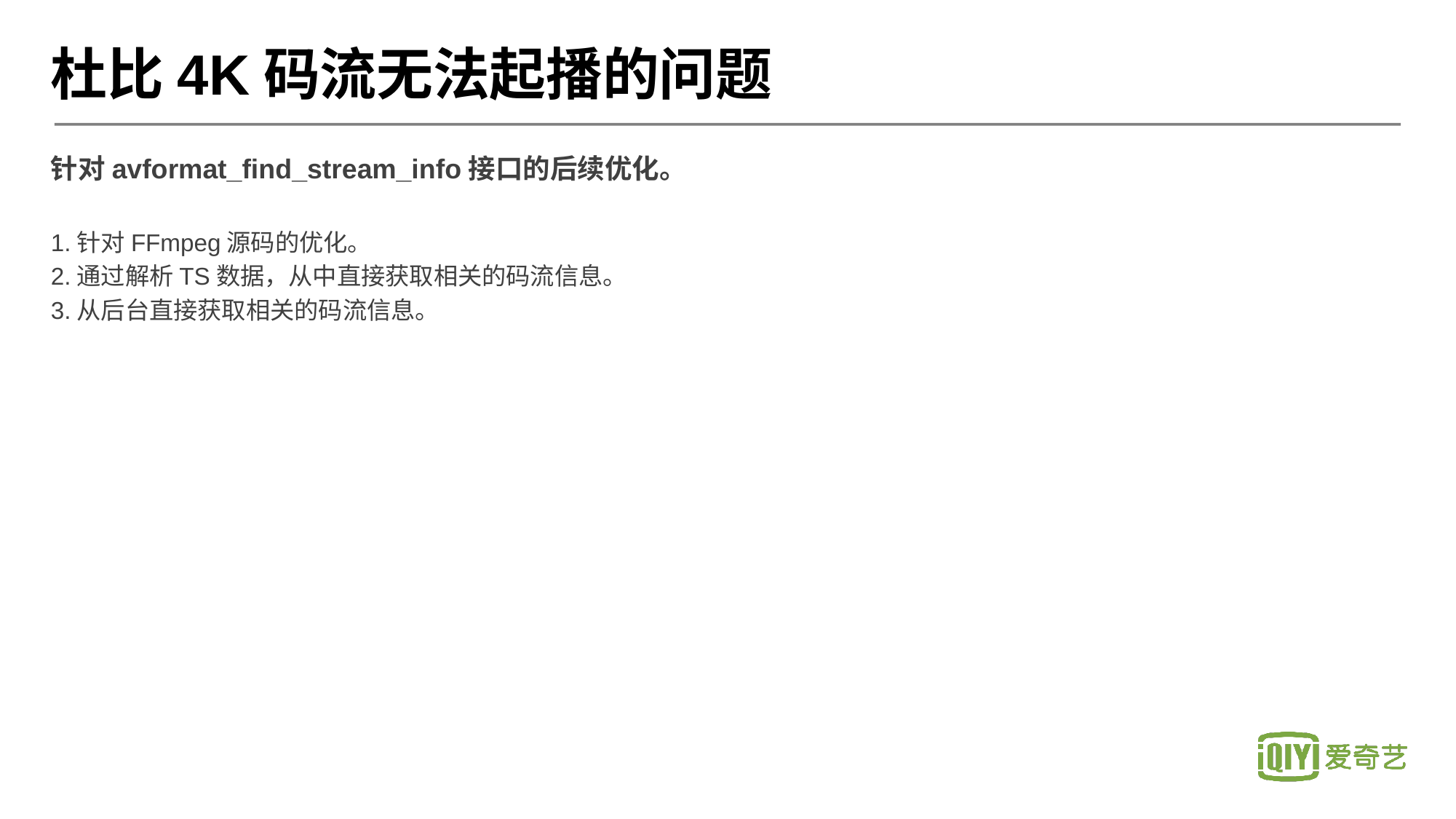

# 杜比4K码流无法起播的问题
针对avformat_find_stream_info接口的后续优化。

1.针对FFmpeg源码的优化。
2.通过解析TS数据，从中直接获取相关的码流信息。
3.从后台直接获取相关的码流信息。